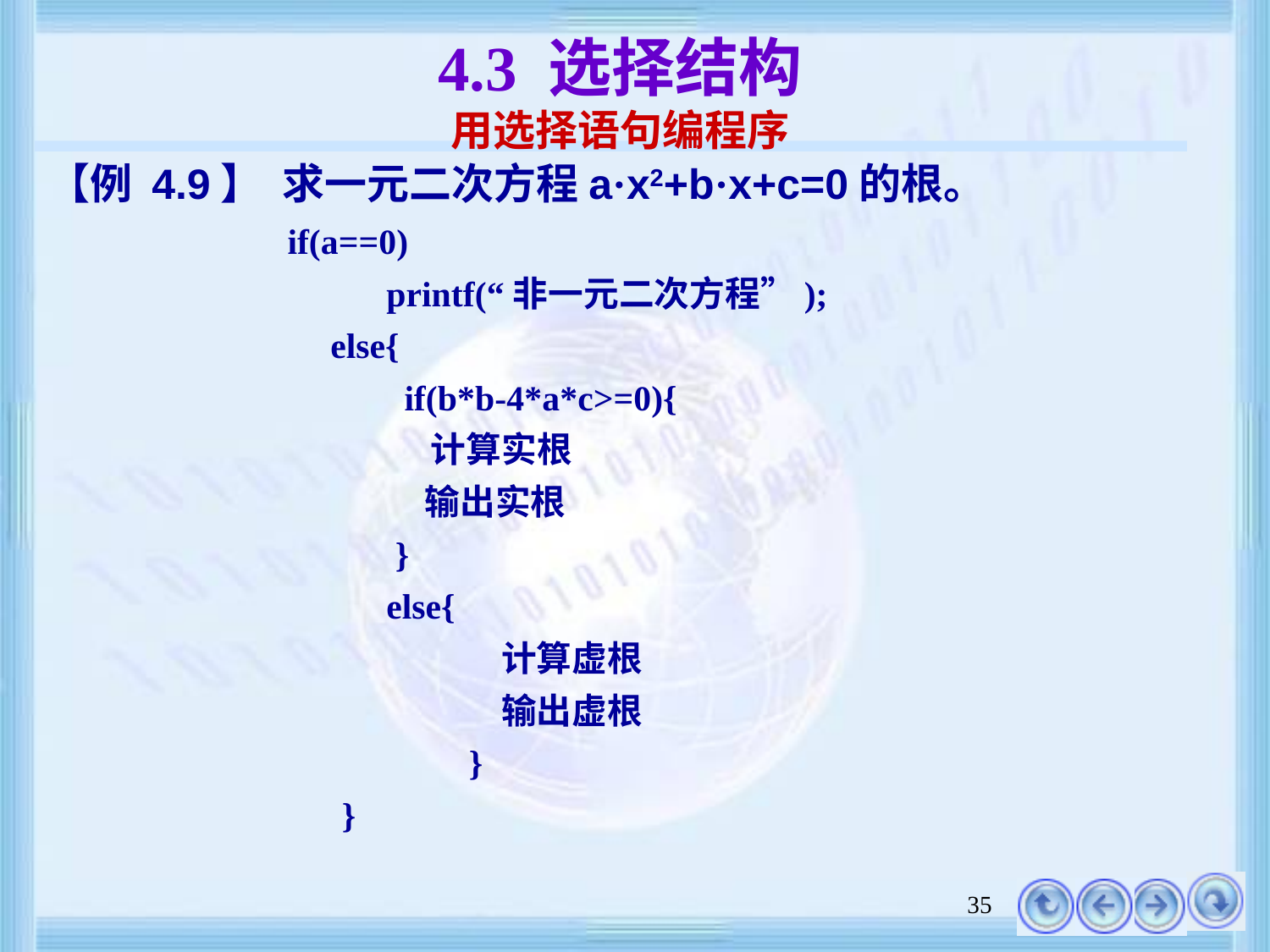

# 4.3 选择结构 用选择语句编程序
【例 4.9】  求一元二次方程a·x2+b·x+c=0的根。
                           if(a==0)
			     printf(“非一元二次方程”);
		             else{
			       if(b*b-4*a*c>=0){
	    		          计算实根
		                         输出实根
 			      }
			     else{
				   计算虚根
				   输出虚根
				}
			}
35